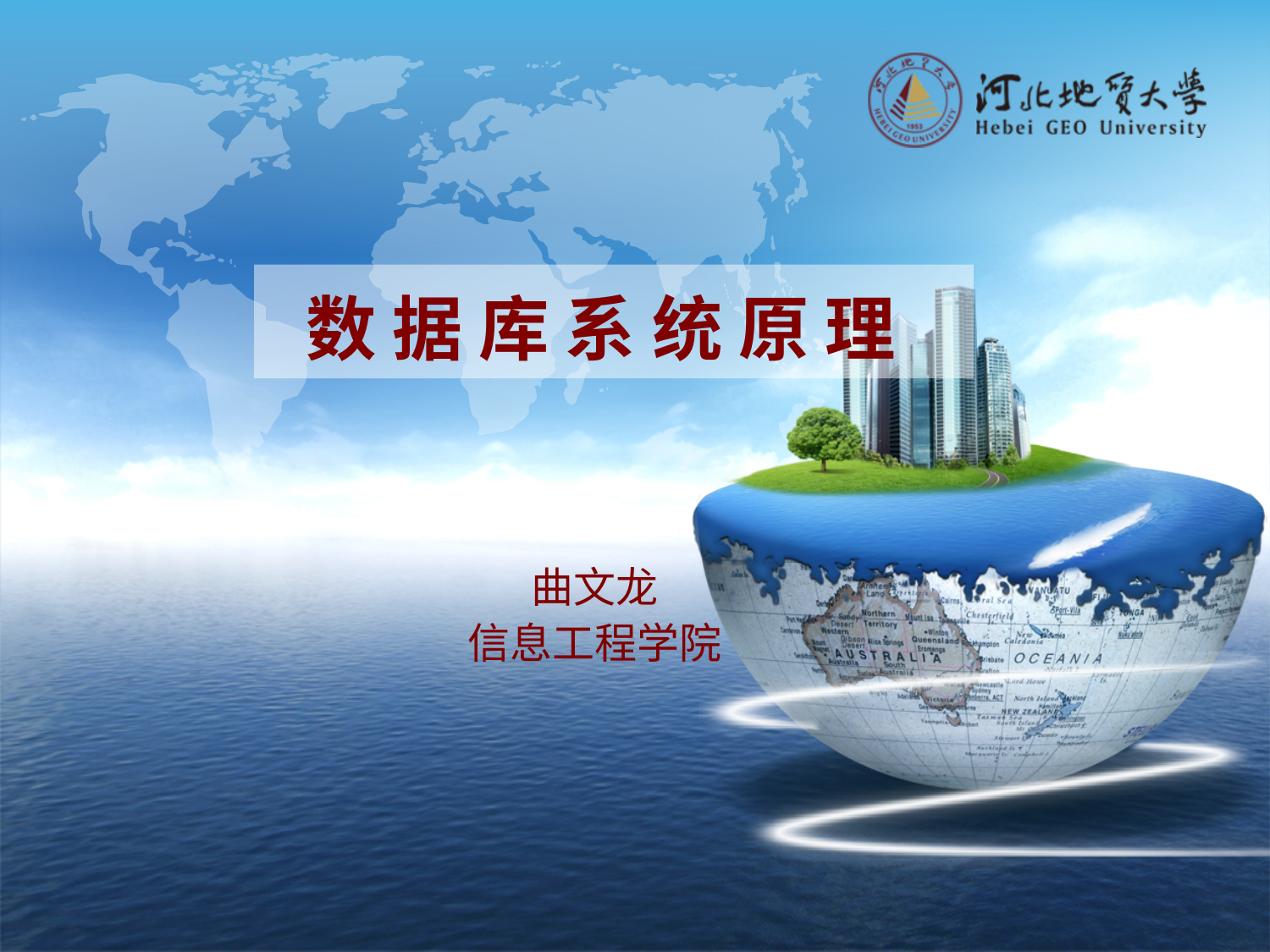

数 据 库 系 统 原 理
曲文龙
信息工程学院